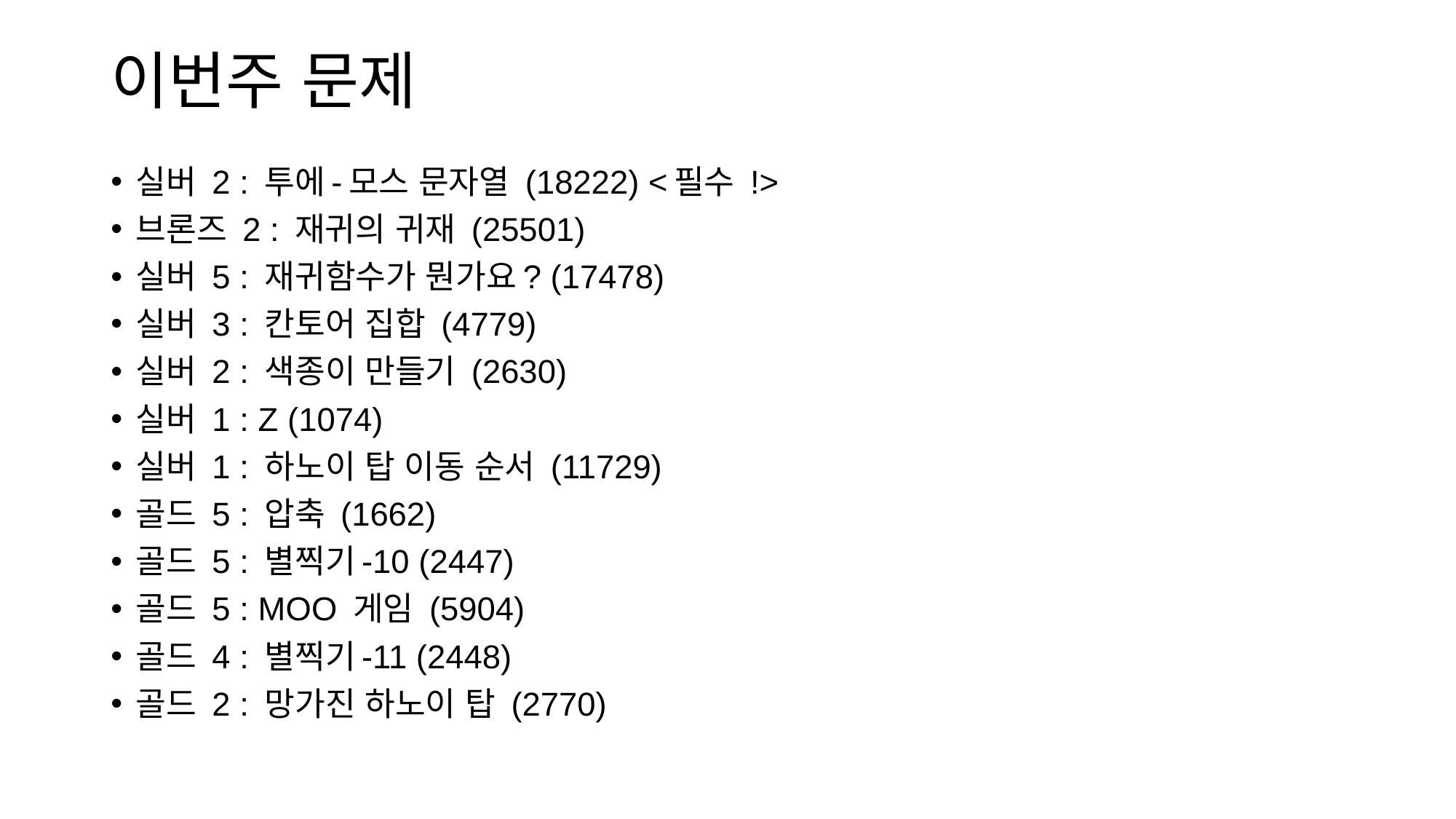

# 이번주 문제
실버 2 : 투에-모스 문자열 (18222) <필수 !>
브론즈 2 : 재귀의 귀재 (25501)
실버 5 : 재귀함수가 뭔가요? (17478)
실버 3 : 칸토어 집합 (4779)
실버 2 : 색종이 만들기 (2630)
실버 1 : Z (1074)
실버 1 : 하노이 탑 이동 순서 (11729)
골드 5 : 압축 (1662)
골드 5 : 별찍기-10 (2447)
골드 5 : MOO 게임 (5904)
골드 4 : 별찍기-11 (2448)
골드 2 : 망가진 하노이 탑 (2770)